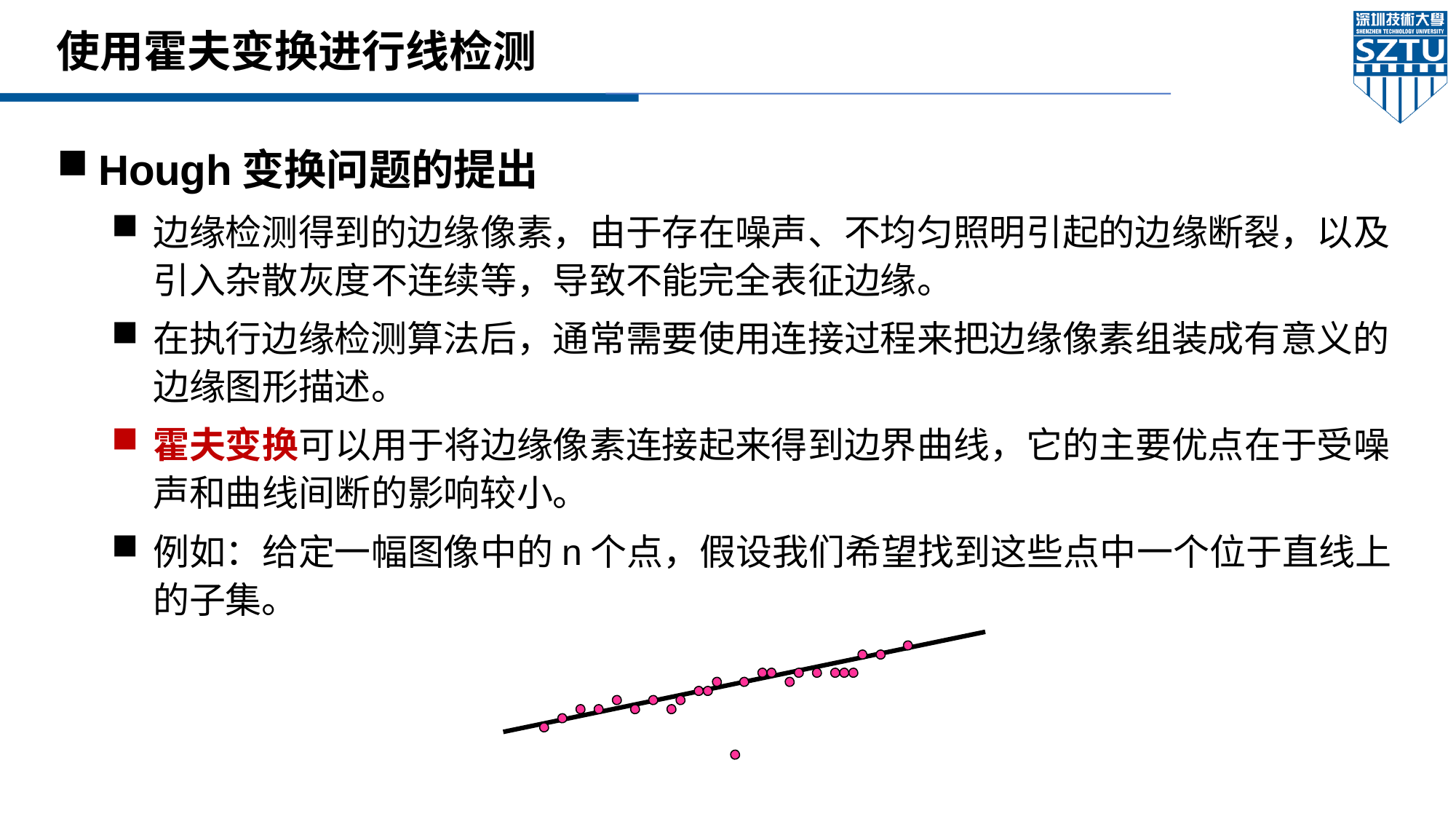

# 使用霍夫变换进行线检测

Hough变换问题的提出
边缘检测得到的边缘像素，由于存在噪声、不均匀照明引起的边缘断裂，以及引入杂散灰度不连续等，导致不能完全表征边缘。
在执行边缘检测算法后，通常需要使用连接过程来把边缘像素组装成有意义的边缘图形描述。
霍夫变换可以用于将边缘像素连接起来得到边界曲线，它的主要优点在于受噪声和曲线间断的影响较小。
例如：给定一幅图像中的n个点，假设我们希望找到这些点中一个位于直线上的子集。